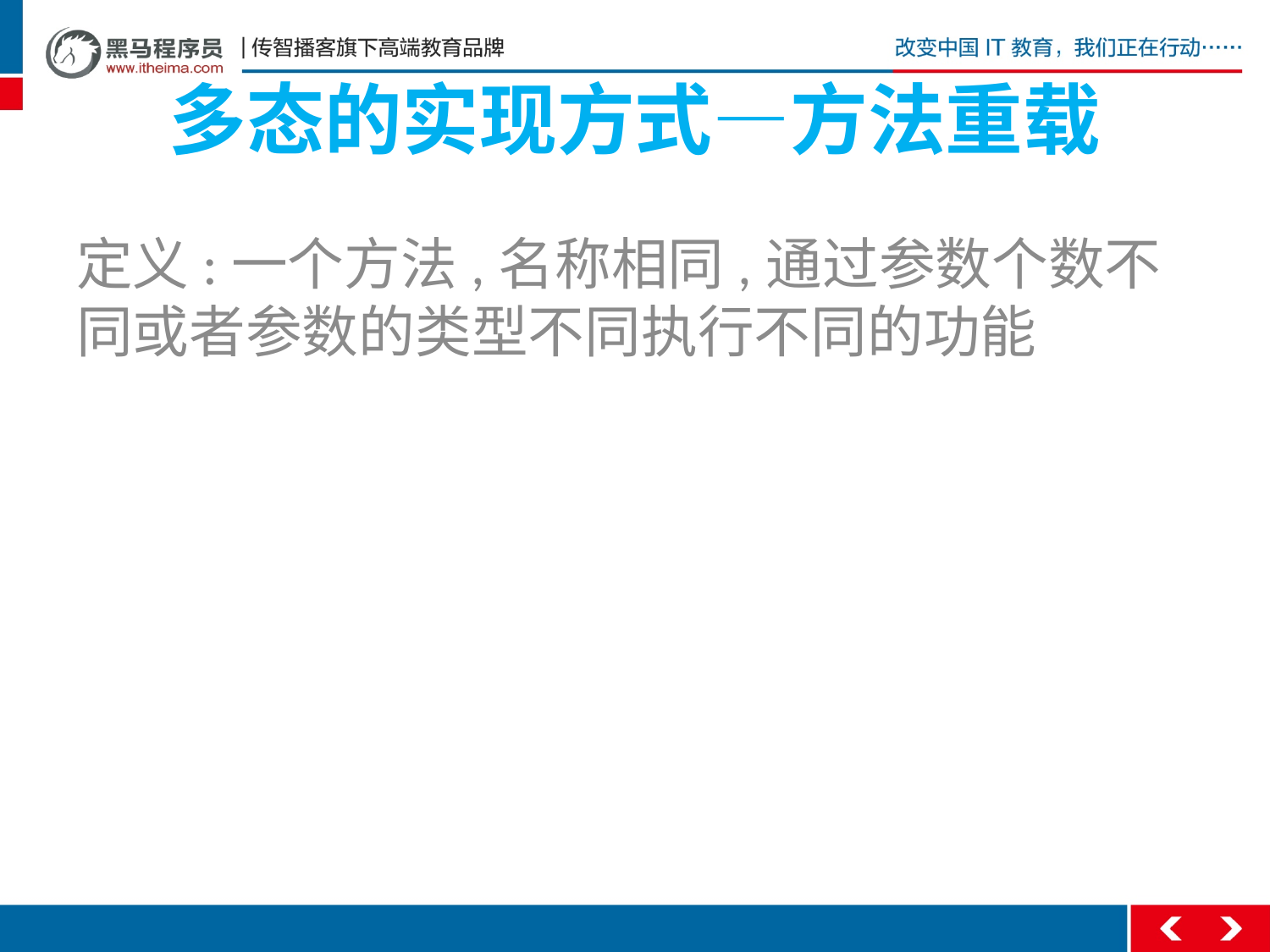

# 多态的实现方式—方法重载
定义:一个方法,名称相同,通过参数个数不同或者参数的类型不同执行不同的功能